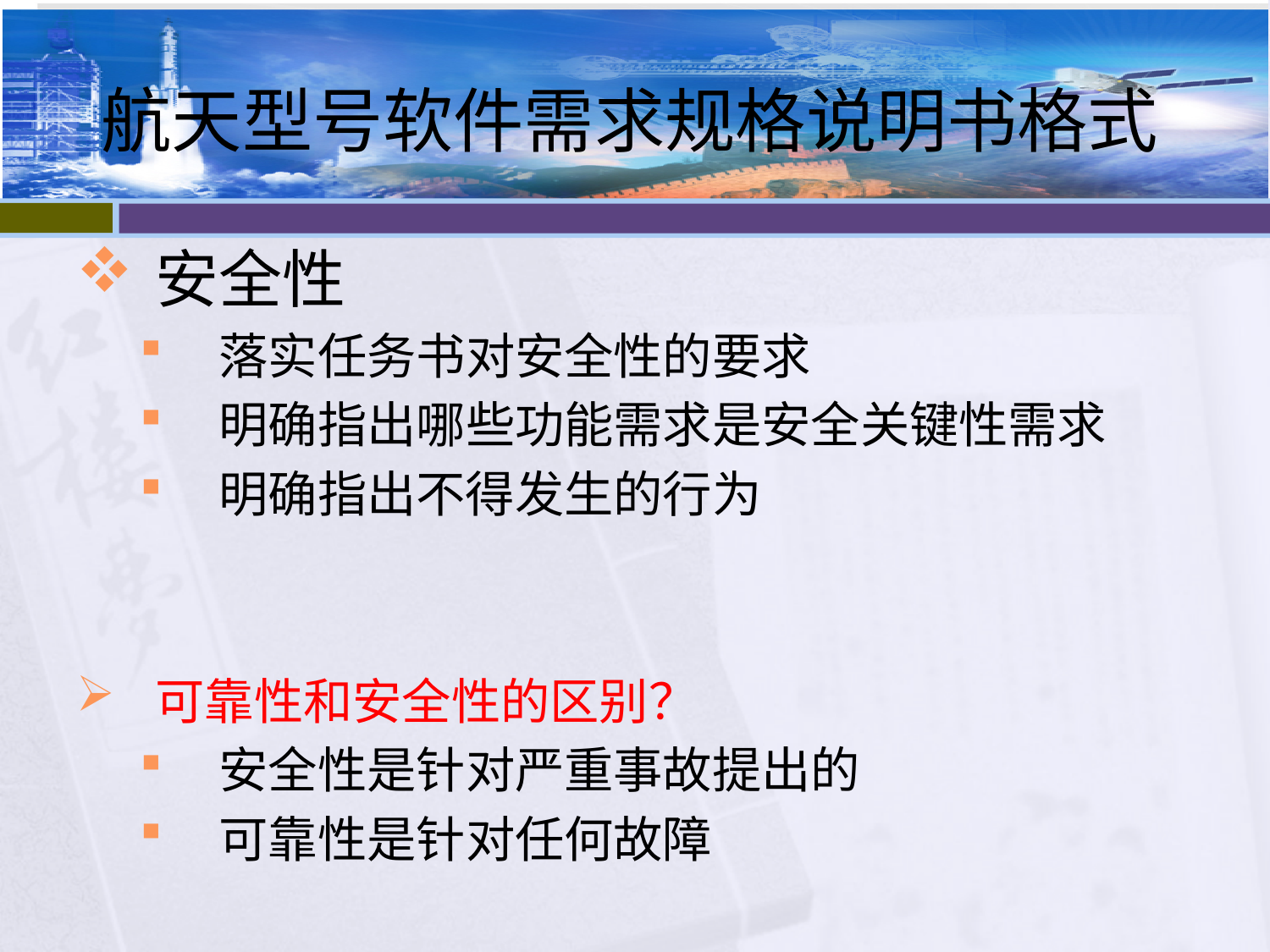

# 航天型号软件需求规格说明书格式

安全性
落实任务书对安全性的要求
明确指出哪些功能需求是安全关键性需求
明确指出不得发生的行为

可靠性和安全性的区别？
安全性是针对严重事故提出的
可靠性是针对任何故障